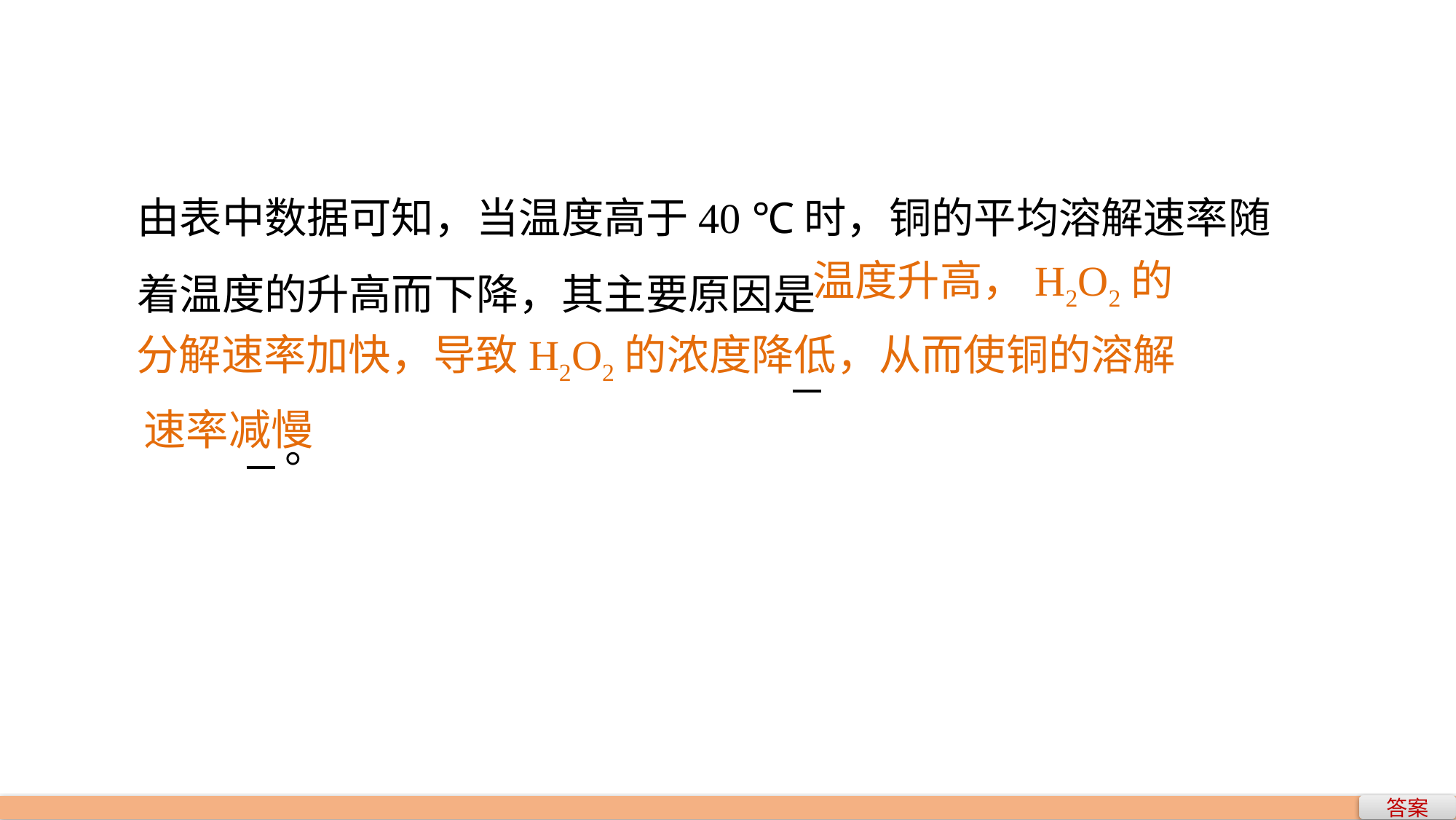

由表中数据可知，当温度高于40 ℃时，铜的平均溶解速率随着温度的升高而下降，其主要原因是
	   。
温度升高，H2O2的
分解速率加快，导致H2O2的浓度降低，从而使铜的溶解
速率减慢
答案